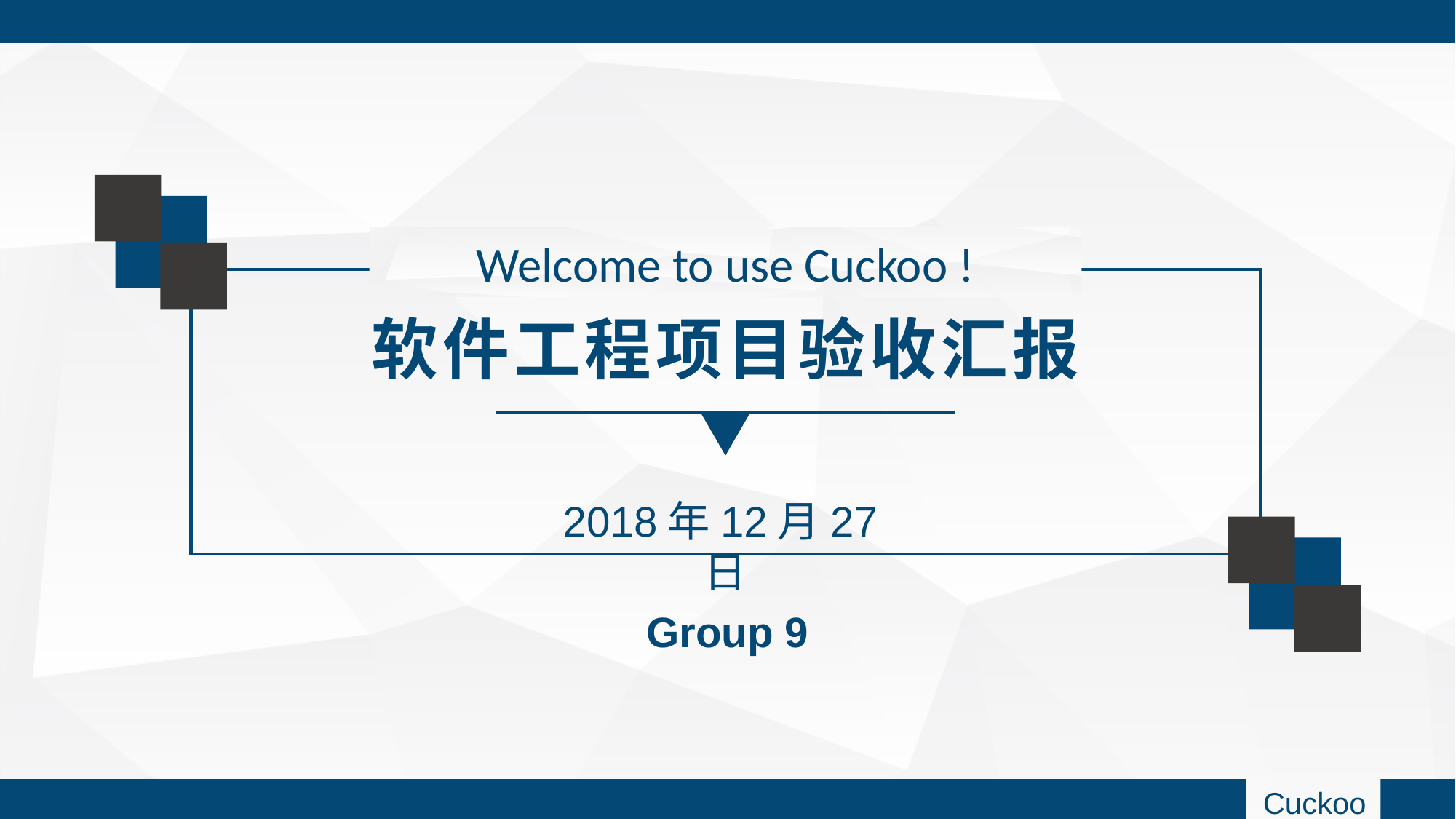

Welcome to use Cuckoo !

软件工程项目验收汇报

2018年12月27日

Group 9
Cuckoo